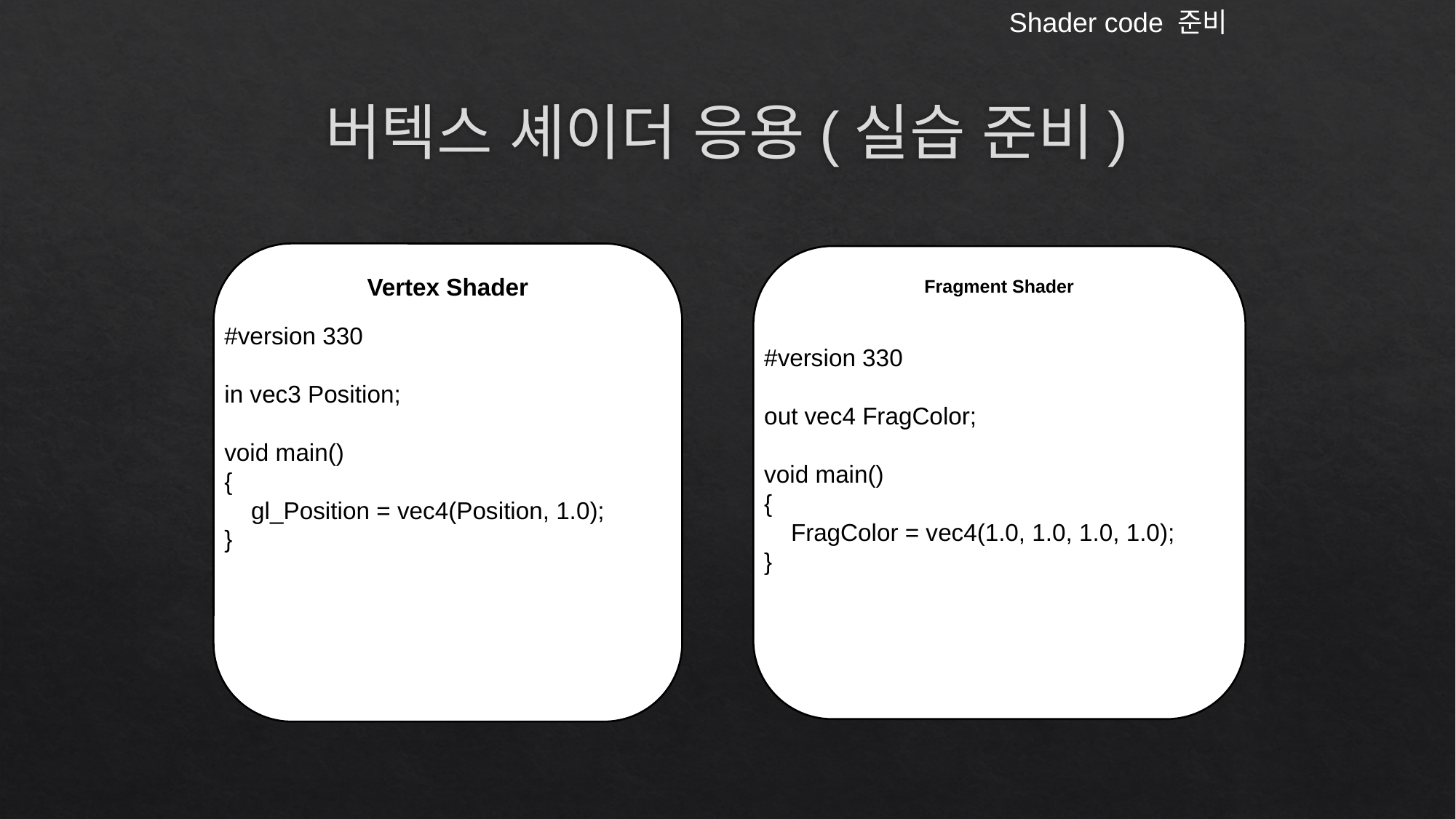

Shader code 준비
# 버텍스 셰이더 응용(실습 준비)
Vertex Shader
Fragment Shader
#version 330

in vec3 Position;

void main()
{
    gl_Position = vec4(Position, 1.0);
}
#version 330

out vec4 FragColor;

void main()
{
    FragColor = vec4(1.0, 1.0, 1.0, 1.0);
}